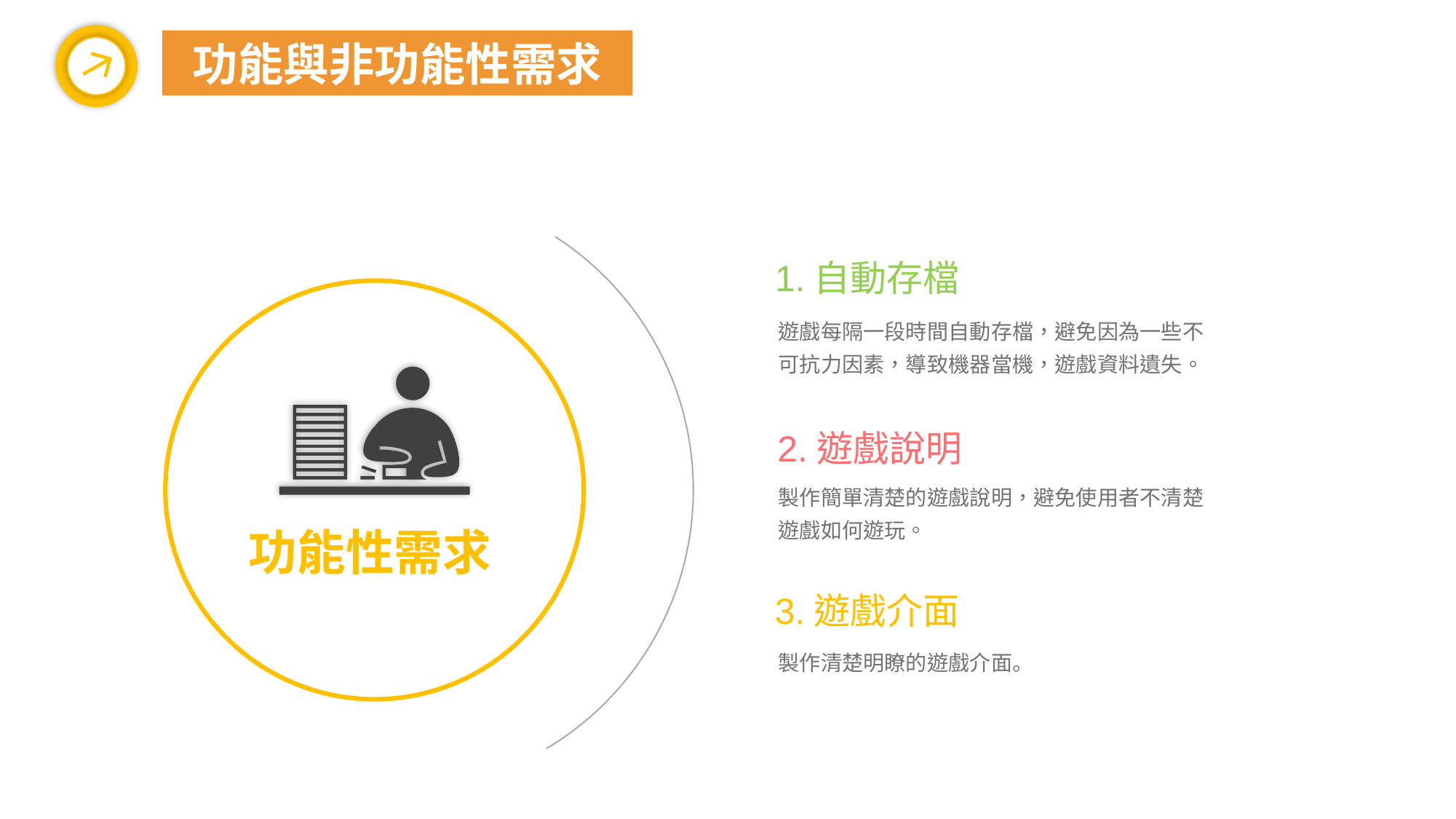

功能與非功能性需求

1.自動存檔
遊戲每隔一段時間自動存檔，避免因為一些不可抗力因素，導致機器當機，遊戲資料遺失。

2.遊戲說明
製作簡單清楚的遊戲說明，避免使用者不清楚遊戲如何遊玩。
功能性需求
3.遊戲介面
製作清楚明瞭的遊戲介面。